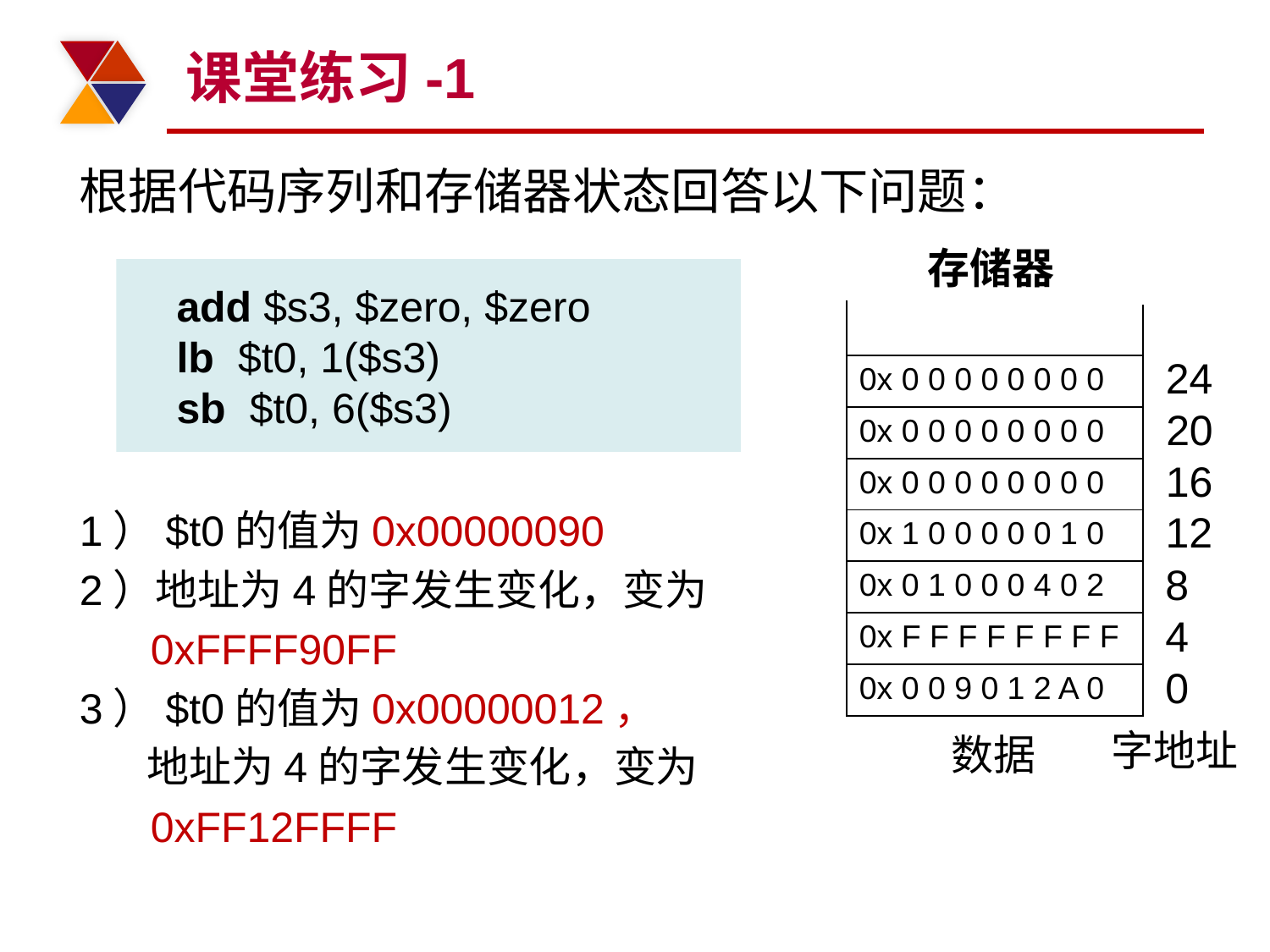

# 课堂练习-1
根据代码序列和存储器状态回答以下问题：

1）$t0的值为0x00000090
2）地址为4的字发生变化，变为
      0xFFFF90FF
3）$t0的值为0x00000012，
      地址为4的字发生变化，变为
      0xFF12FFFF

存储器
    add $s3, $zero, $zero
    lb  $t0, 1($s3)
    sb  $t0, 6($s3)
24
| 0x 0 0 0 0 0 0 0 0 |
| --- |
| 0x 0 0 0 0 0 0 0 0 |
| 0x 0 0 0 0 0 0 0 0 |
| 0x 1 0 0 0 0 0 1 0 |
| 0x 0 1 0 0 0 4 0 2 |
| 0x F F F F F F F F |
| 0x 0 0 9 0 1 2 A 0 |
20
16
12
8
4
0
字地址
数据